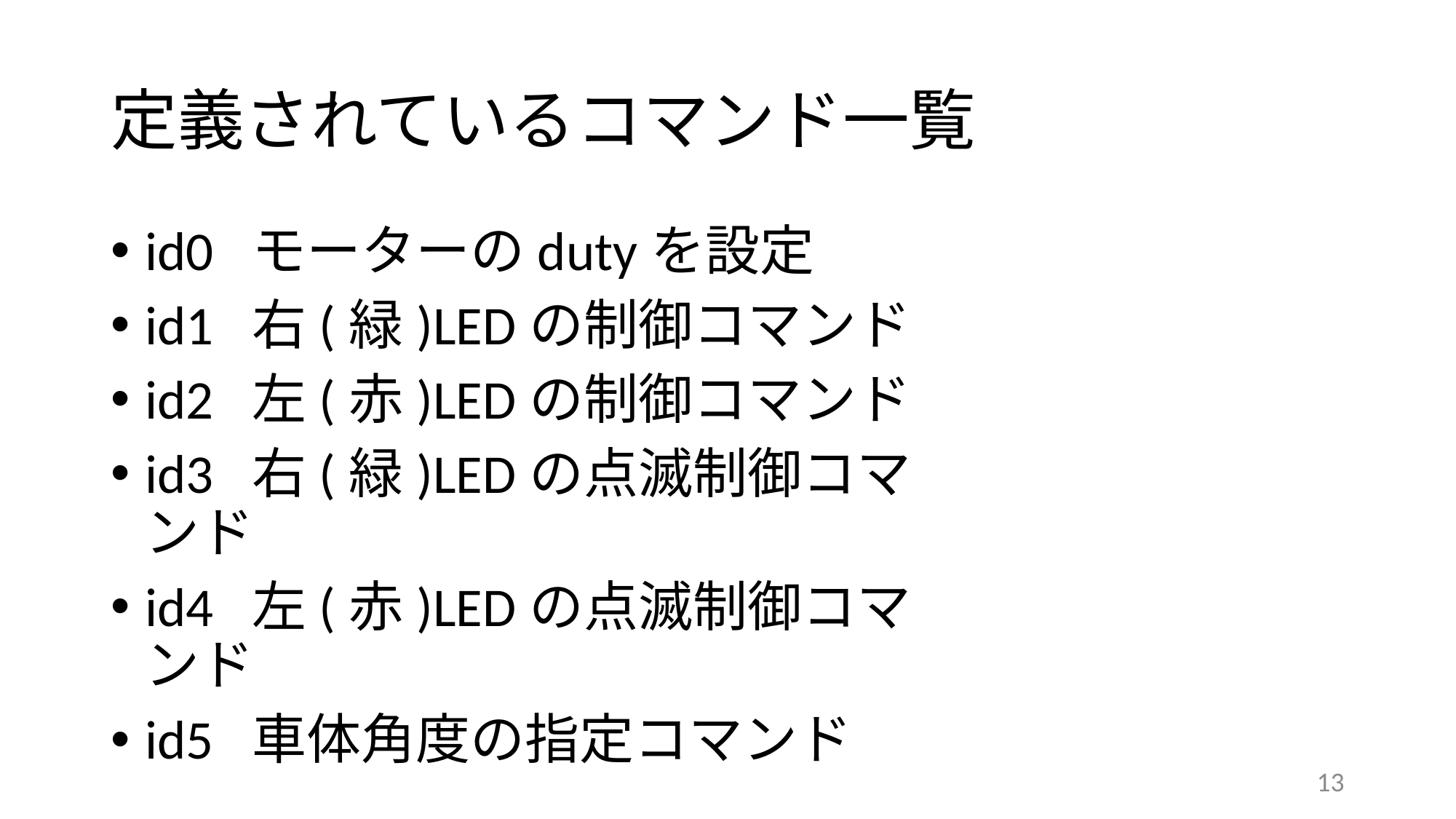

# 定義されているコマンド一覧
id0  モーターのdutyを設定
id1  右(緑)LEDの制御コマンド
id2  左(赤)LEDの制御コマンド
id3  右(緑)LEDの点滅制御コマンド
id4  左(赤)LEDの点滅制御コマンド
id5  車体角度の指定コマンド
13